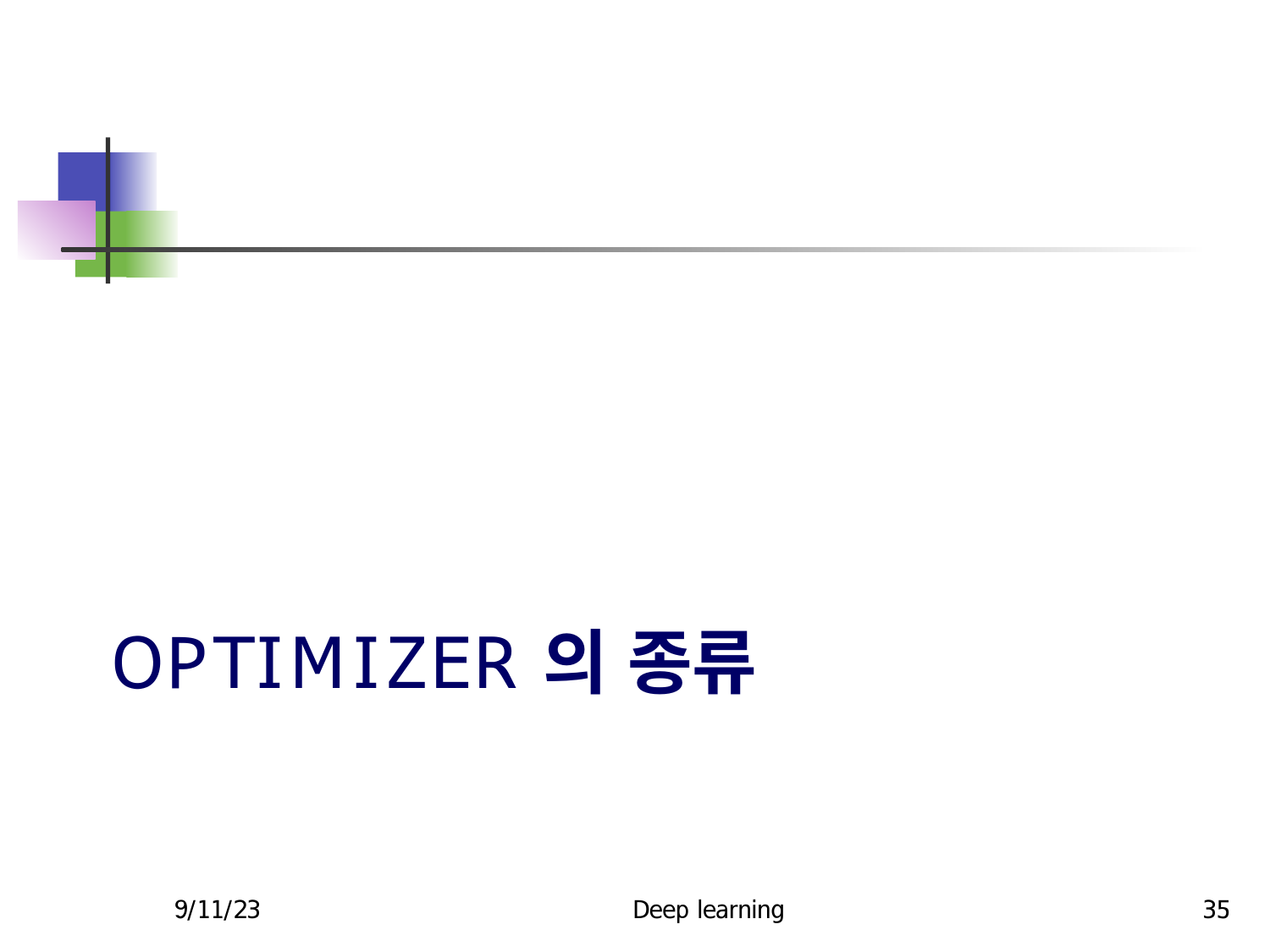

# Optimizer의 종류
9/11/23
Deep learning
35